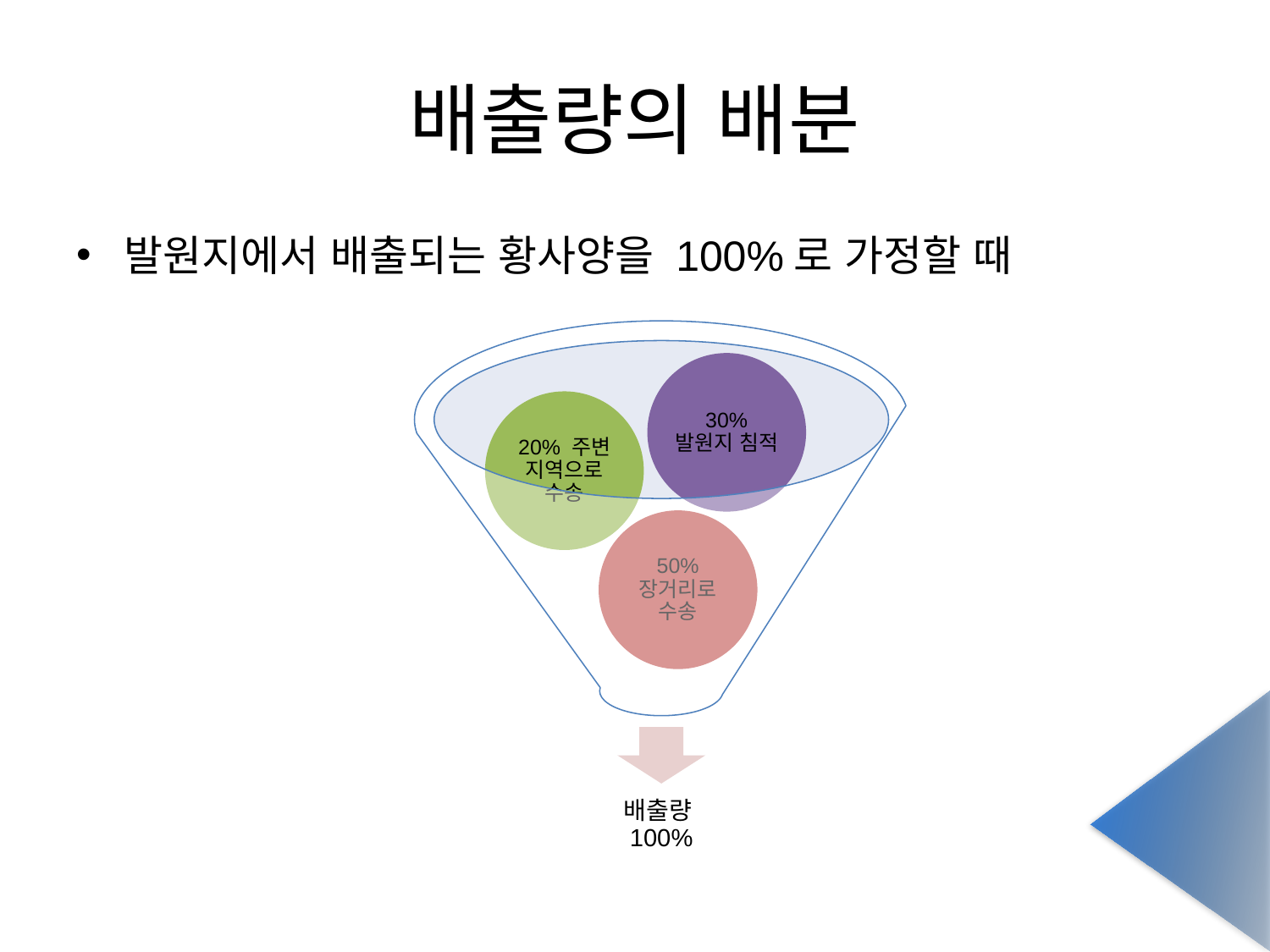

# 배출량의 배분
발원지에서 배출되는 황사양을 100%로 가정할 때
배출량
100%
50% 장거리로 수송
20% 주변 지역으로 수송
30% 발원지 침적